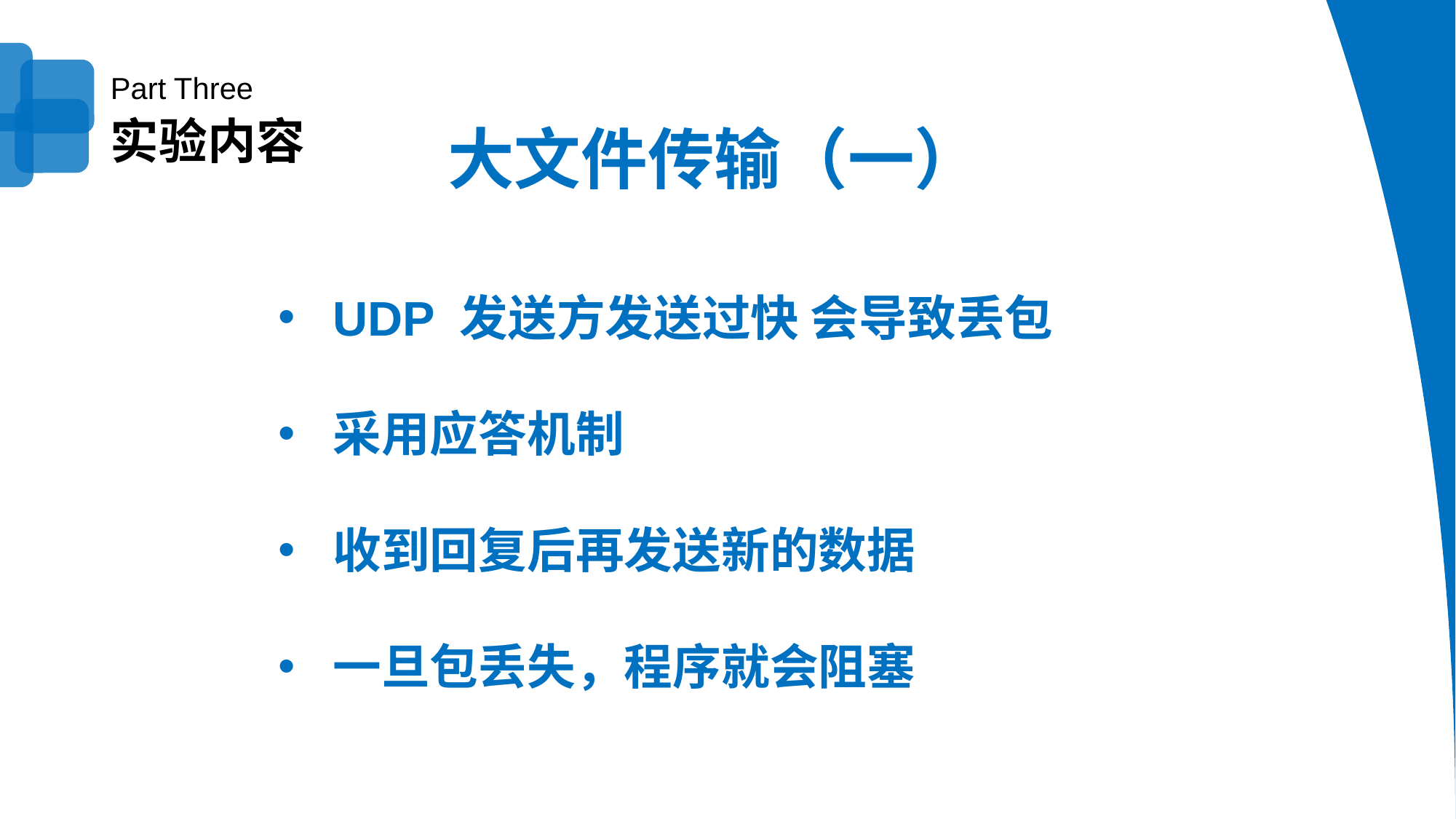

Part Three
实验内容
大文件传输（一）
UDP 发送方发送过快 会导致丢包

采用应答机制

收到回复后再发送新的数据

一旦包丢失，程序就会阻塞